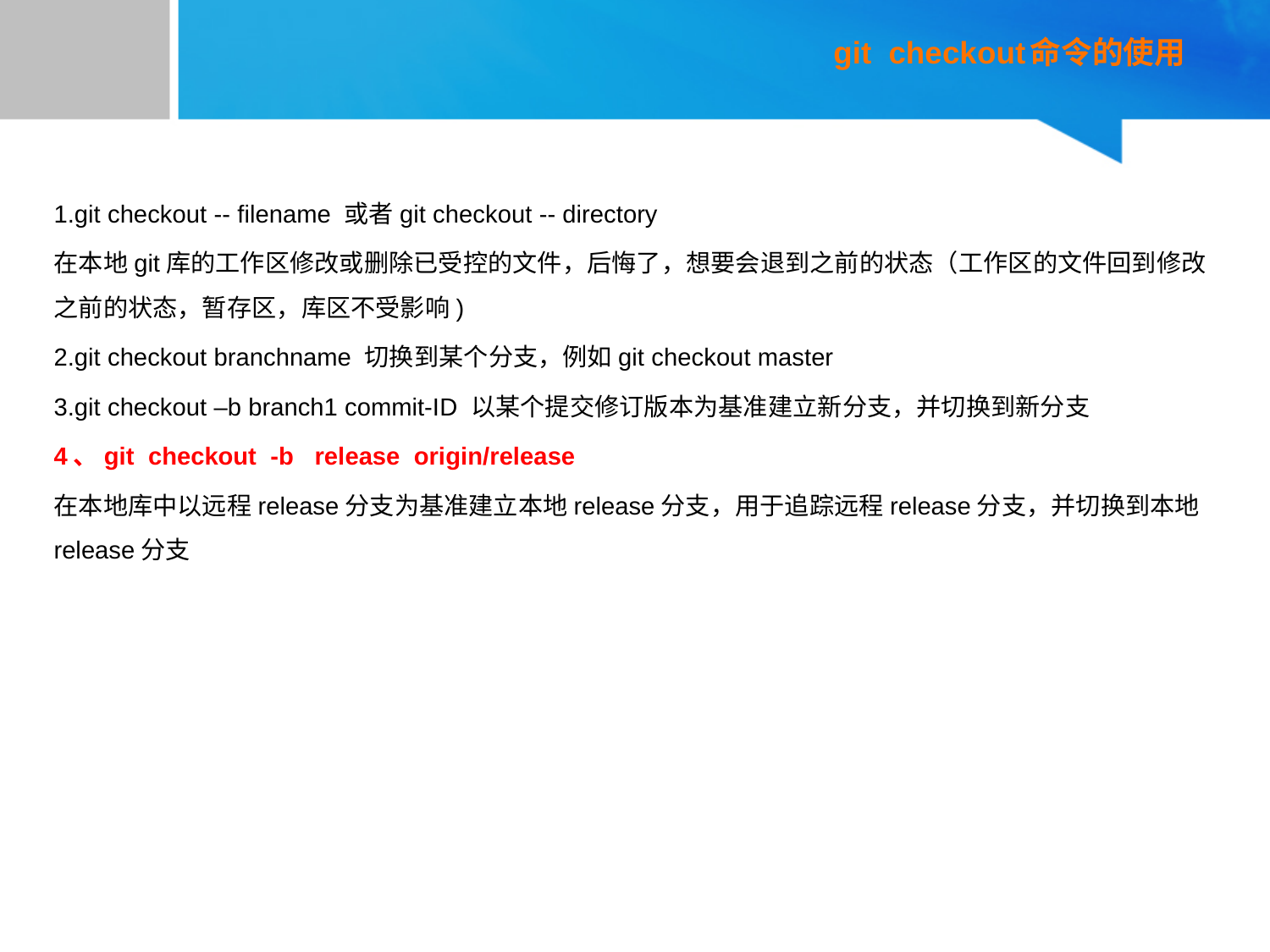

# git  checkout命令的使用
1.git checkout -- filename 或者git checkout -- directory
在本地git库的工作区修改或删除已受控的文件，后悔了，想要会退到之前的状态（工作区的文件回到修改之前的状态，暂存区，库区不受影响)
2.git checkout branchname 切换到某个分支，例如git checkout master
3.git checkout –b branch1 commit-ID 以某个提交修订版本为基准建立新分支，并切换到新分支
4、git  checkout  -b   release  origin/release
在本地库中以远程release分支为基准建立本地release分支，用于追踪远程release分支，并切换到本地release分支